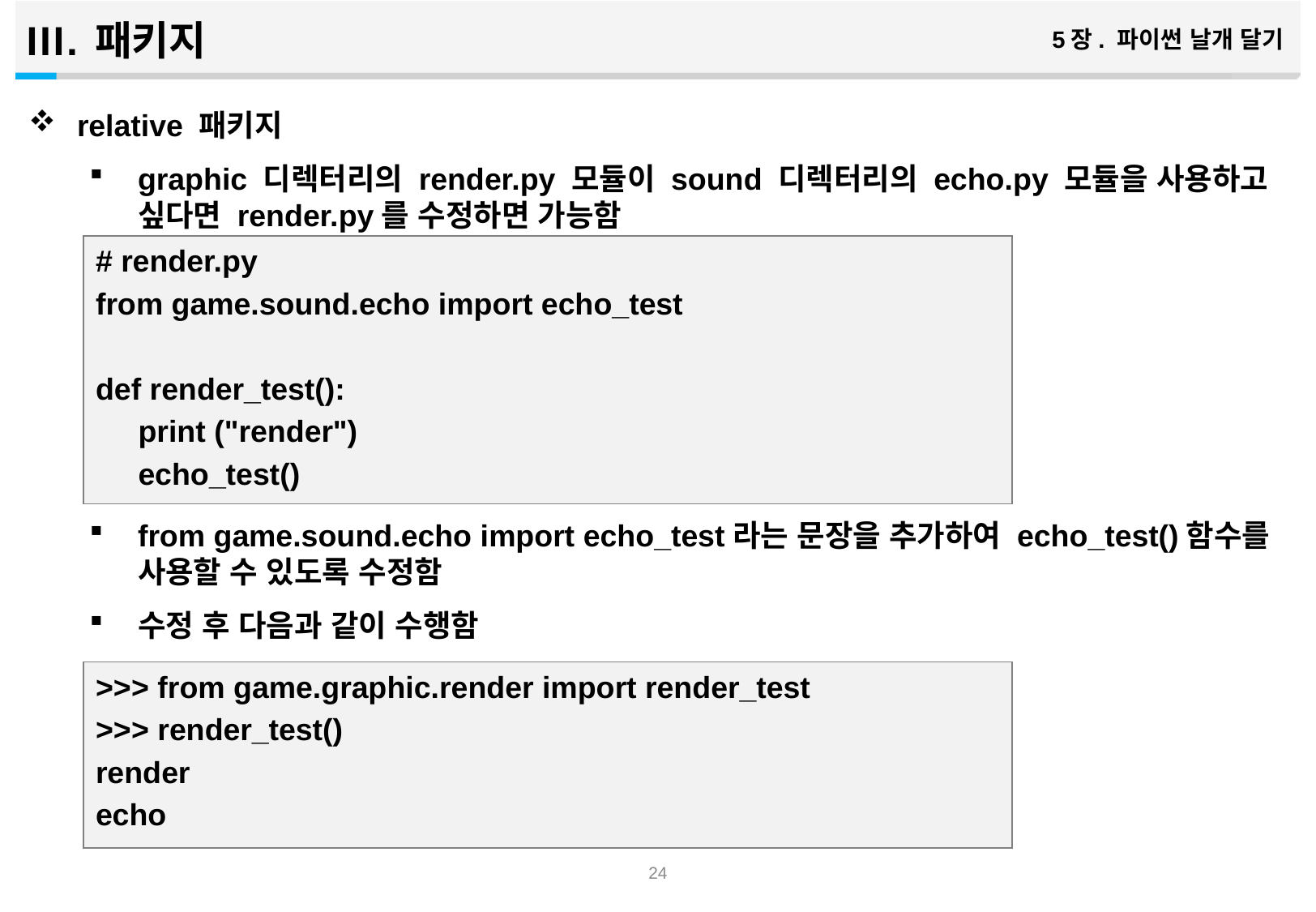

패키지
5장. 파이썬 날개 달기
relative 패키지
graphic 디렉터리의 render.py 모듈이 sound 디렉터리의 echo.py 모듈을 사용하고 싶다면 render.py를 수정하면 가능함

from game.sound.echo import echo_test라는 문장을 추가하여 echo_test()함수를 사용할 수 있도록 수정함
수정 후 다음과 같이 수행함
# render.py
from game.sound.echo import echo_test

def render_test():
     print ("render")
     echo_test()

>>> from game.graphic.render import render_test
>>> render_test()
render
echo
24